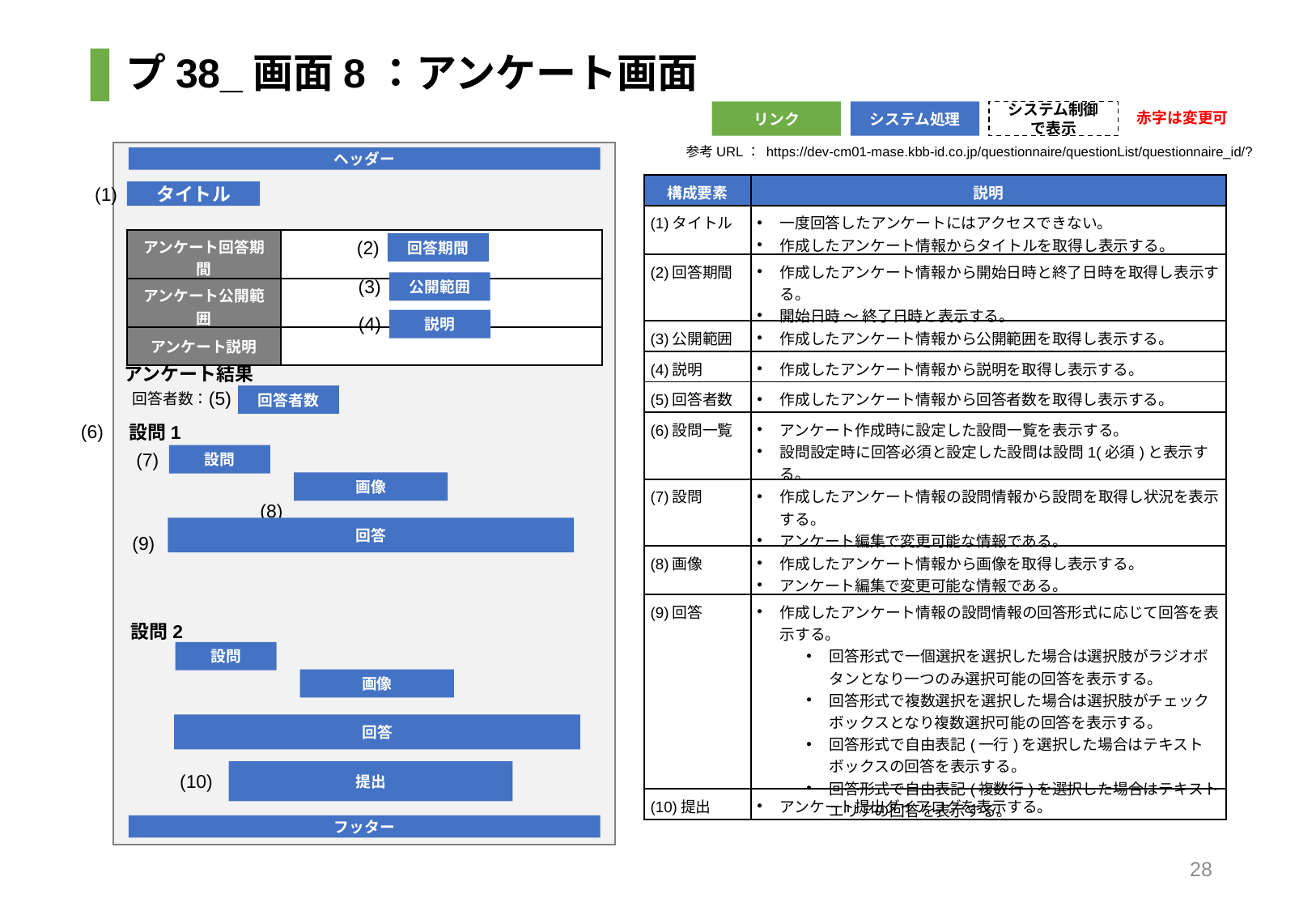

# プ38_画面8：アンケート画面
赤字は変更可
リンク
システム処理
システム制御で表示
参考URL： https://dev-cm01-mase.kbb-id.co.jp/questionnaire/questionList/questionnaire_id/?

ヘッダー
| 構成要素 | 説明 |
| --- | --- |
| (1)タイトル | 一度回答したアンケートにはアクセスできない。 作成したアンケート情報からタイトルを取得し表示する。 |
| (2)回答期間 | 作成したアンケート情報から開始日時と終了日時を取得し表示する。 開始日時 ～ 終了日時と表示する。 |
| (3)公開範囲 | 作成したアンケート情報から公開範囲を取得し表示する。 |
| (4)説明 | 作成したアンケート情報から説明を取得し表示する。 |
| (5)回答者数 | 作成したアンケート情報から回答者数を取得し表示する。 |
| (6)設問一覧 | アンケート作成時に設定した設問一覧を表示する。 設問設定時に回答必須と設定した設問は設問1(必須)と表示する。 |
| (7)設問 | 作成したアンケート情報の設問情報から設問を取得し状況を表示する。 アンケート編集で変更可能な情報である。 |
| (8)画像 | 作成したアンケート情報から画像を取得し表示する。 アンケート編集で変更可能な情報である。 |
| (9)回答 | 作成したアンケート情報の設問情報の回答形式に応じて回答を表示する。 回答形式で一個選択を選択した場合は選択肢がラジオボタンとなり一つのみ選択可能の回答を表示する。 回答形式で複数選択を選択した場合は選択肢がチェックボックスとなり複数選択可能の回答を表示する。 回答形式で自由表記(一行)を選択した場合はテキストボックスの回答を表示する。 回答形式で自由表記(複数行)を選択した場合はテキストエリアの回答を表示する。 |
| (10)提出 | アンケート提出ダイアログを表示する。 |
(1)
タイトル
| アンケート回答期間 |  |
| --- | --- |
| アンケート公開範囲 |  |
| アンケート説明 |  |
(2)
回答期間
(3)
公開範囲
(4)
説明
アンケート結果
(5)
回答者数：
回答者数
(6)
設問1
(7)
設問
画像
(8)
回答
(9)
設問2
設問
画像
回答
提出
(10)
フッター
28